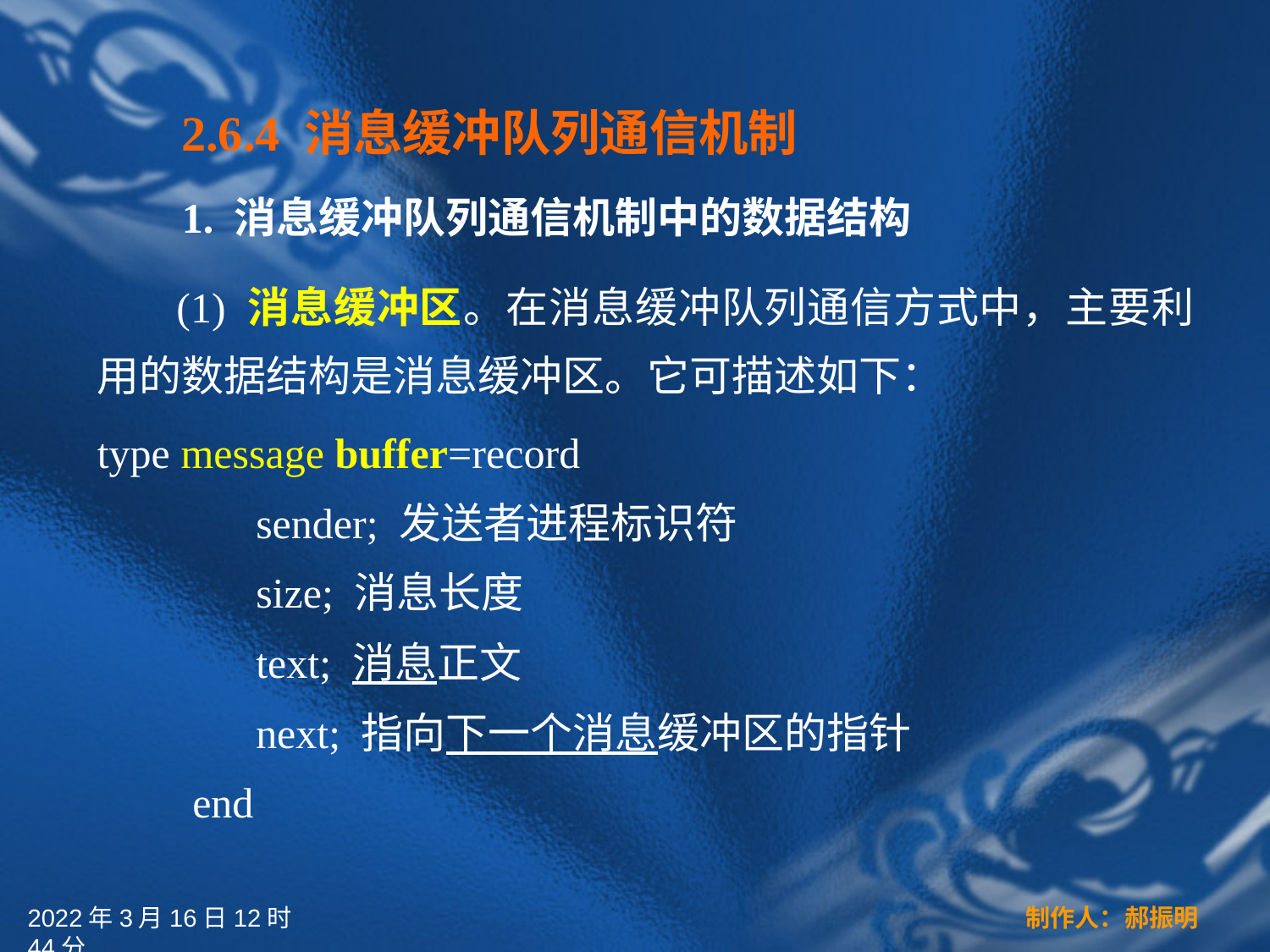

2.6.4 消息缓冲队列通信机制
        1. 消息缓冲队列通信机制中的数据结构
       (1) 消息缓冲区。在消息缓冲队列通信方式中，主要利用的数据结构是消息缓冲区。它可描述如下：
type message buffer=record
          	   sender; 发送者进程标识符
	   size; 消息长度
           	   text; 消息正文
               next; 指向下一个消息缓冲区的指针
         end
2022年3月16日12时44分
制作人：郝振明